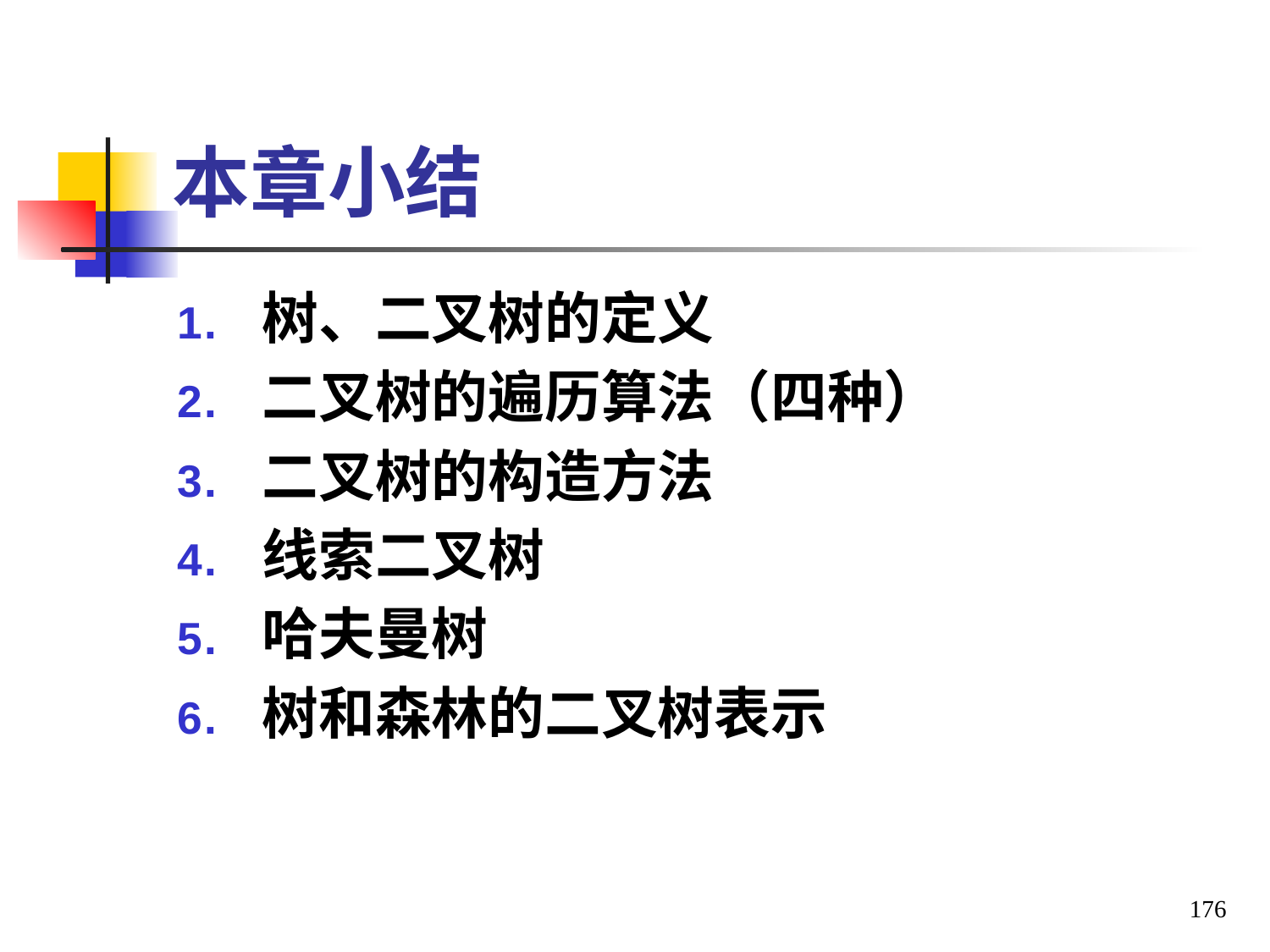

# 本章小结
树、二叉树的定义
二叉树的遍历算法（四种）
二叉树的构造方法
线索二叉树
哈夫曼树
树和森林的二叉树表示
176